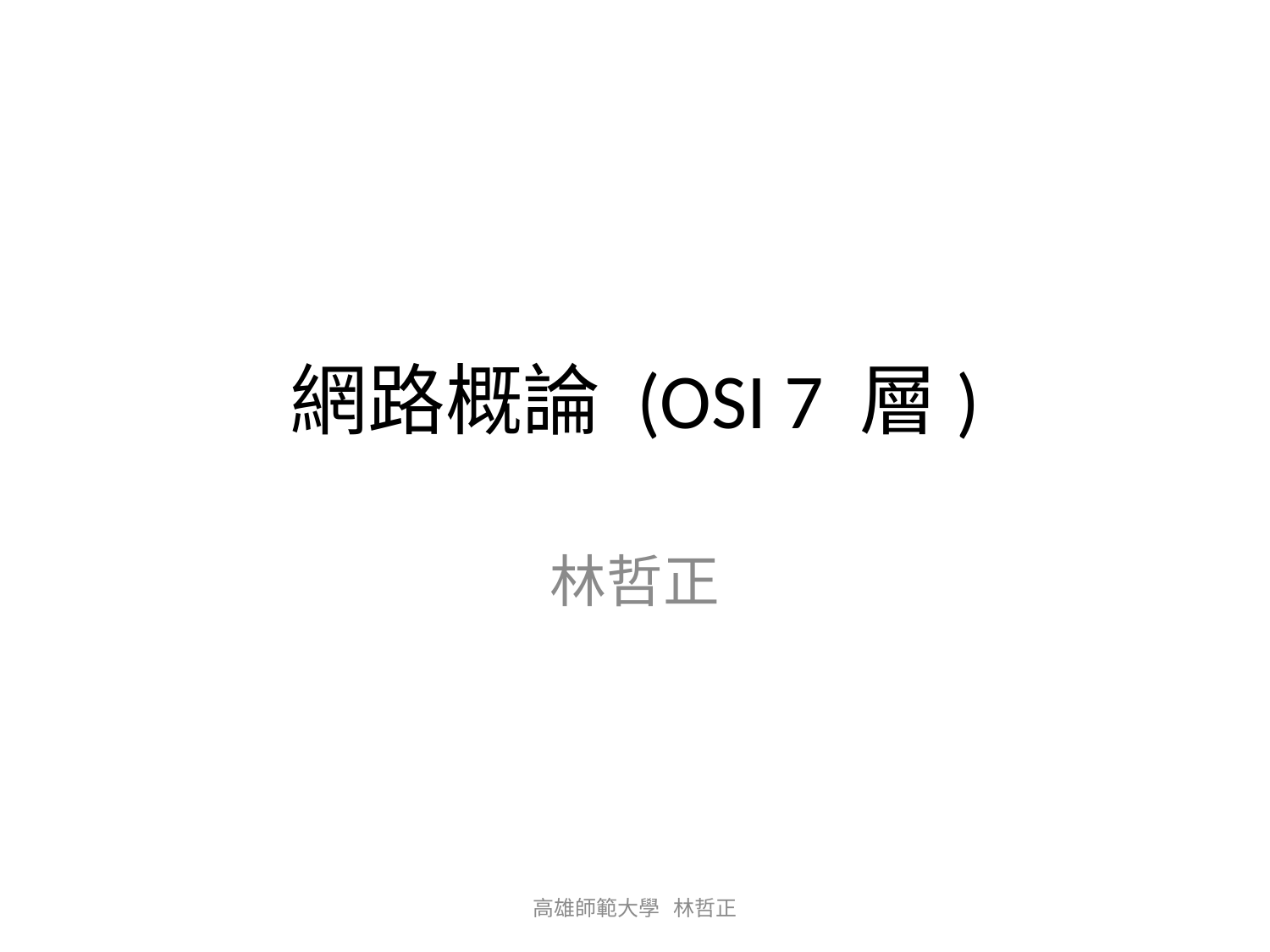

# 網路概論 (OSI 7 層)
林哲正

高雄師範大學  林哲正